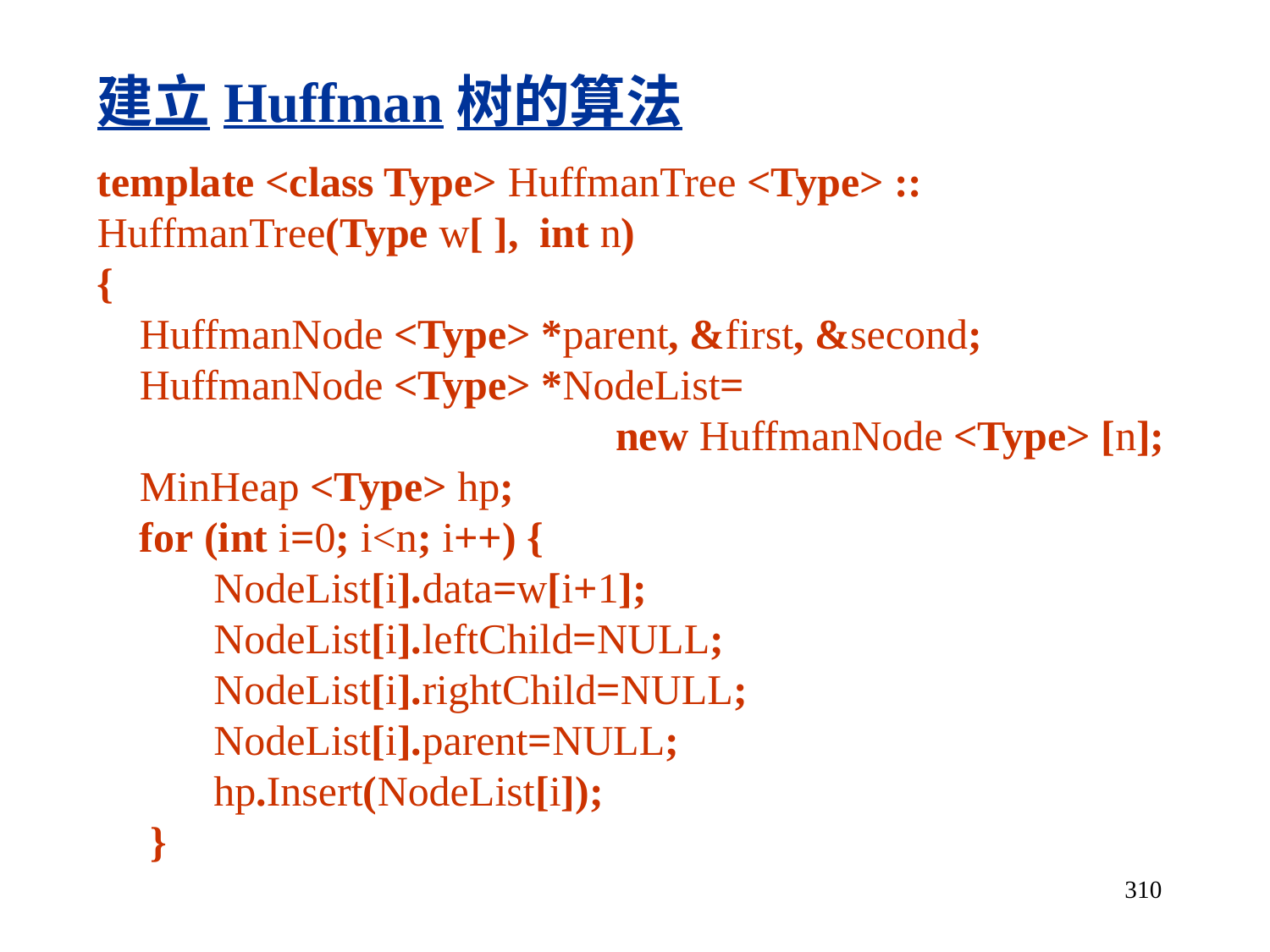

建立Huffman树的算法
template <class Type> HuffmanTree <Type> ::
HuffmanTree(Type w[ ],  int n)
{
    HuffmanNode <Type> *parent, &first, &second;
    HuffmanNode <Type> *NodeList=
                                                 new HuffmanNode <Type> [n];
    MinHeap <Type> hp;
    for (int i=0; i<n; i++) {
           NodeList[i].data=w[i+1];
           NodeList[i].leftChild=NULL;
           NodeList[i].rightChild=NULL;
           NodeList[i].parent=NULL;
           hp.Insert(NodeList[i]);
     }
310